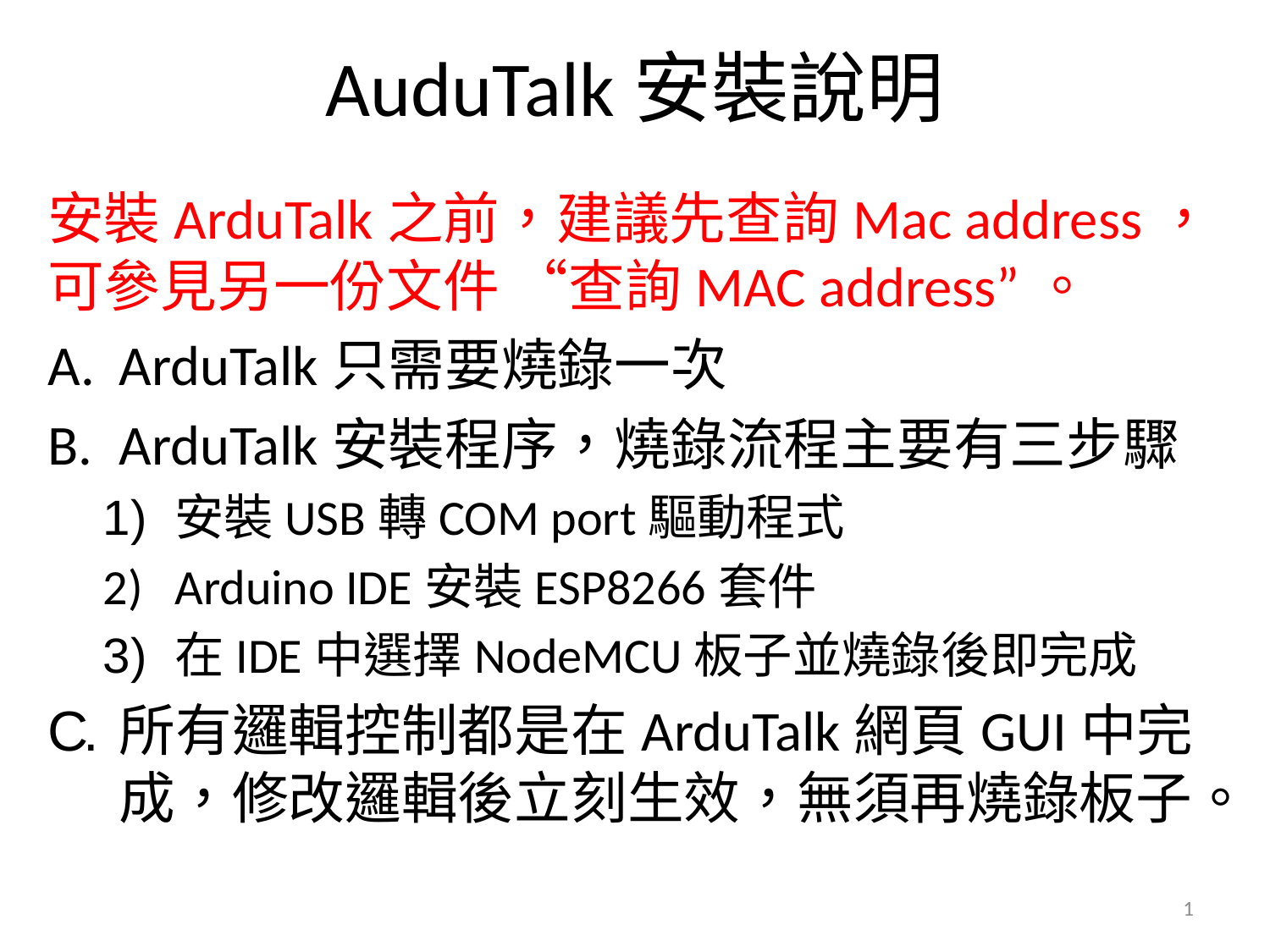

# AuduTalk安裝說明
安裝ArduTalk之前，建議先查詢Mac address，可參見另一份文件 “查詢MAC address”。
ArduTalk只需要燒錄一次
ArduTalk安裝程序，燒錄流程主要有三步驟
安裝USB轉COM port驅動程式
Arduino IDE安裝ESP8266套件
在IDE中選擇NodeMCU板子並燒錄後即完成
所有邏輯控制都是在ArduTalk網頁GUI中完成，修改邏輯後立刻生效，無須再燒錄板子。
1